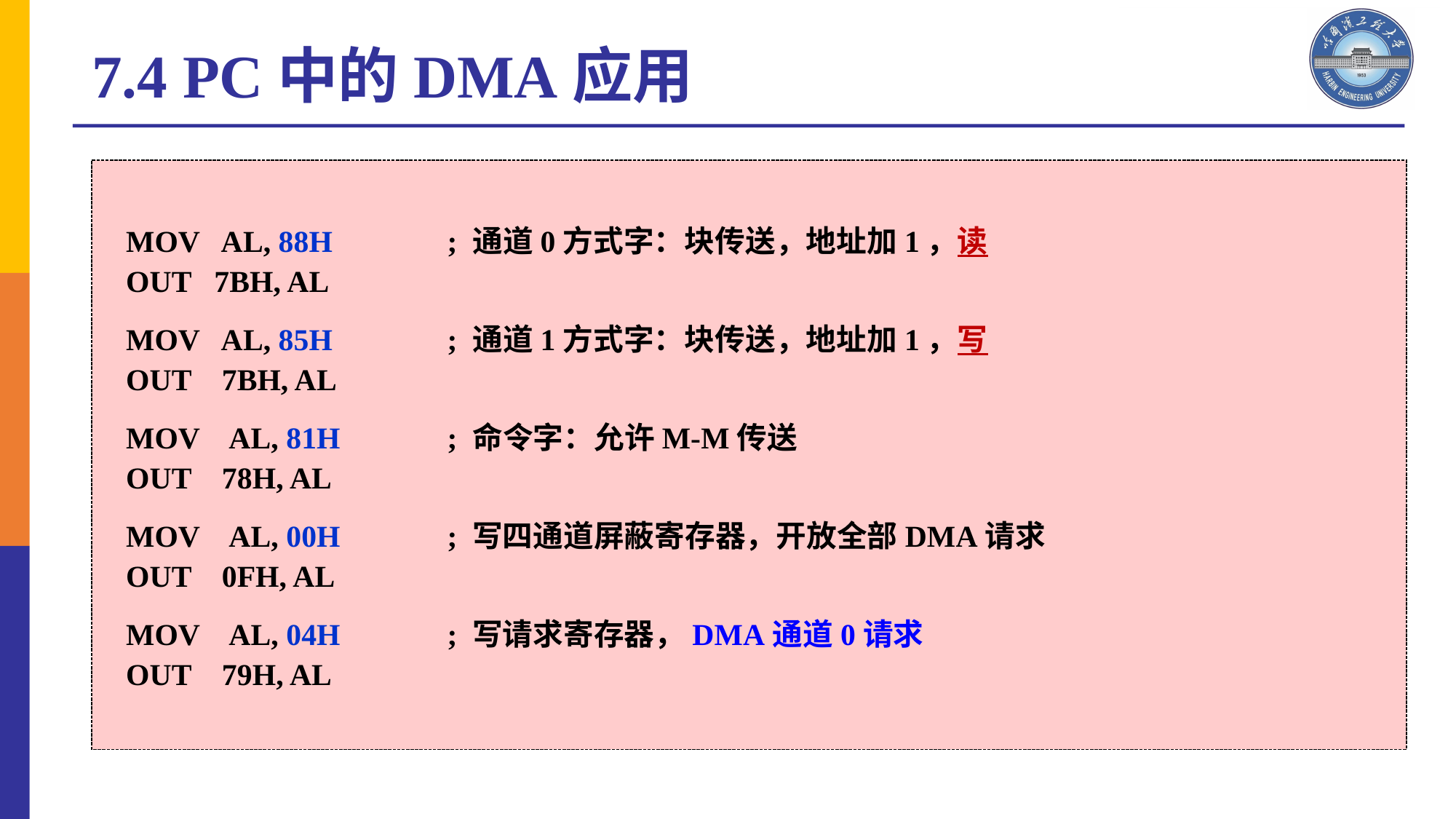

7.4 PC中的DMA应用
MOV   AL, 88H               ; 通道0方式字：块传送，地址加1，读
OUT   7BH, AL
MOV   AL, 85H               ; 通道1方式字：块传送，地址加1，写
OUT    7BH, AL
MOV    AL, 81H              ; 命令字：允许M-M传送
OUT    78H, AL
MOV    AL, 00H              ; 写四通道屏蔽寄存器，开放全部DMA请求
OUT    0FH, AL
MOV    AL, 04H              ; 写请求寄存器，DMA通道0请求
OUT    79H, AL